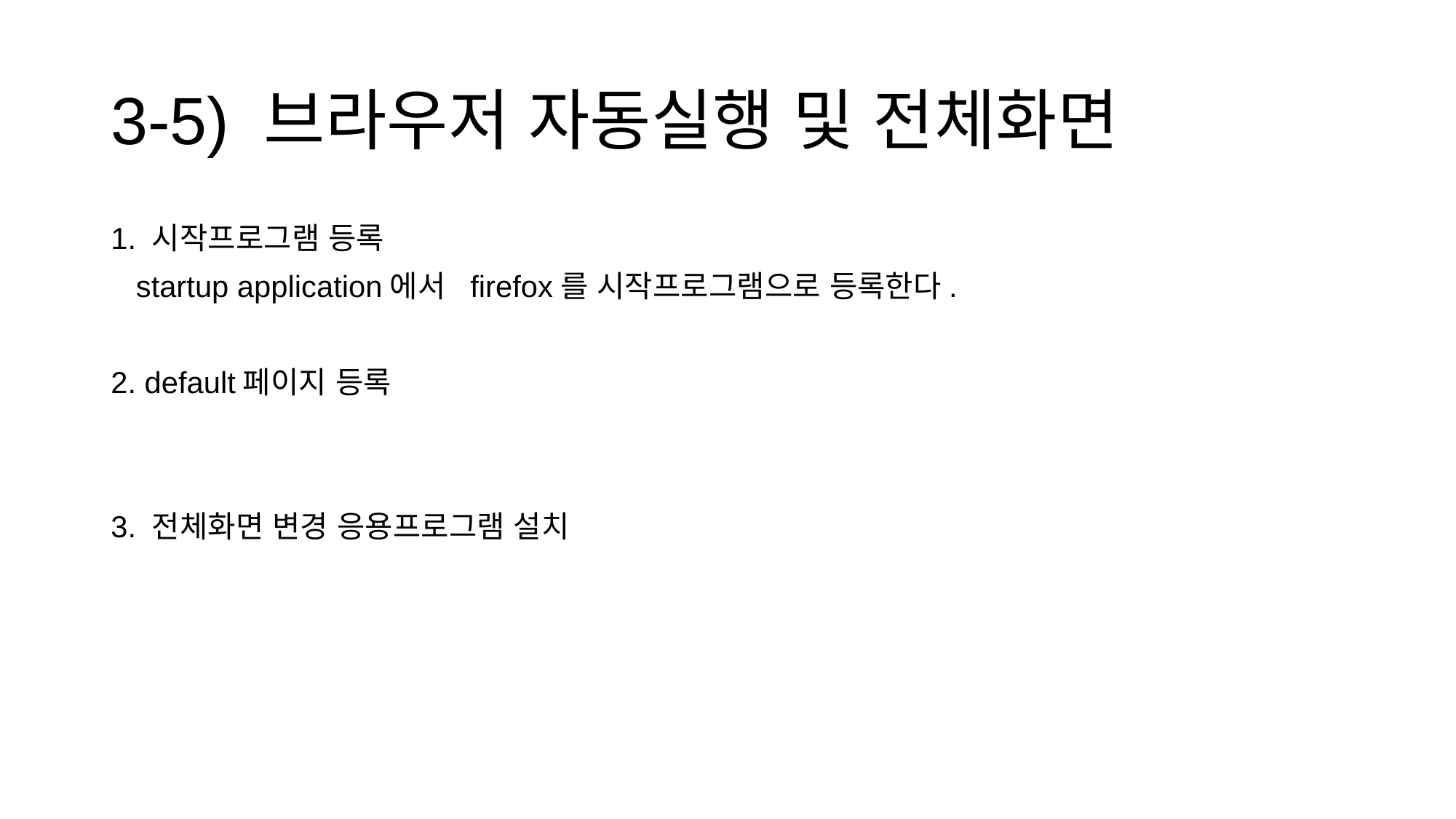

# 3-5) 브라우저 자동실행 및 전체화면
1. 시작프로그램 등록
   startup application에서  firefox를 시작프로그램으로 등록한다.

2. default페이지 등록

3. 전체화면 변경 응용프로그램 설치